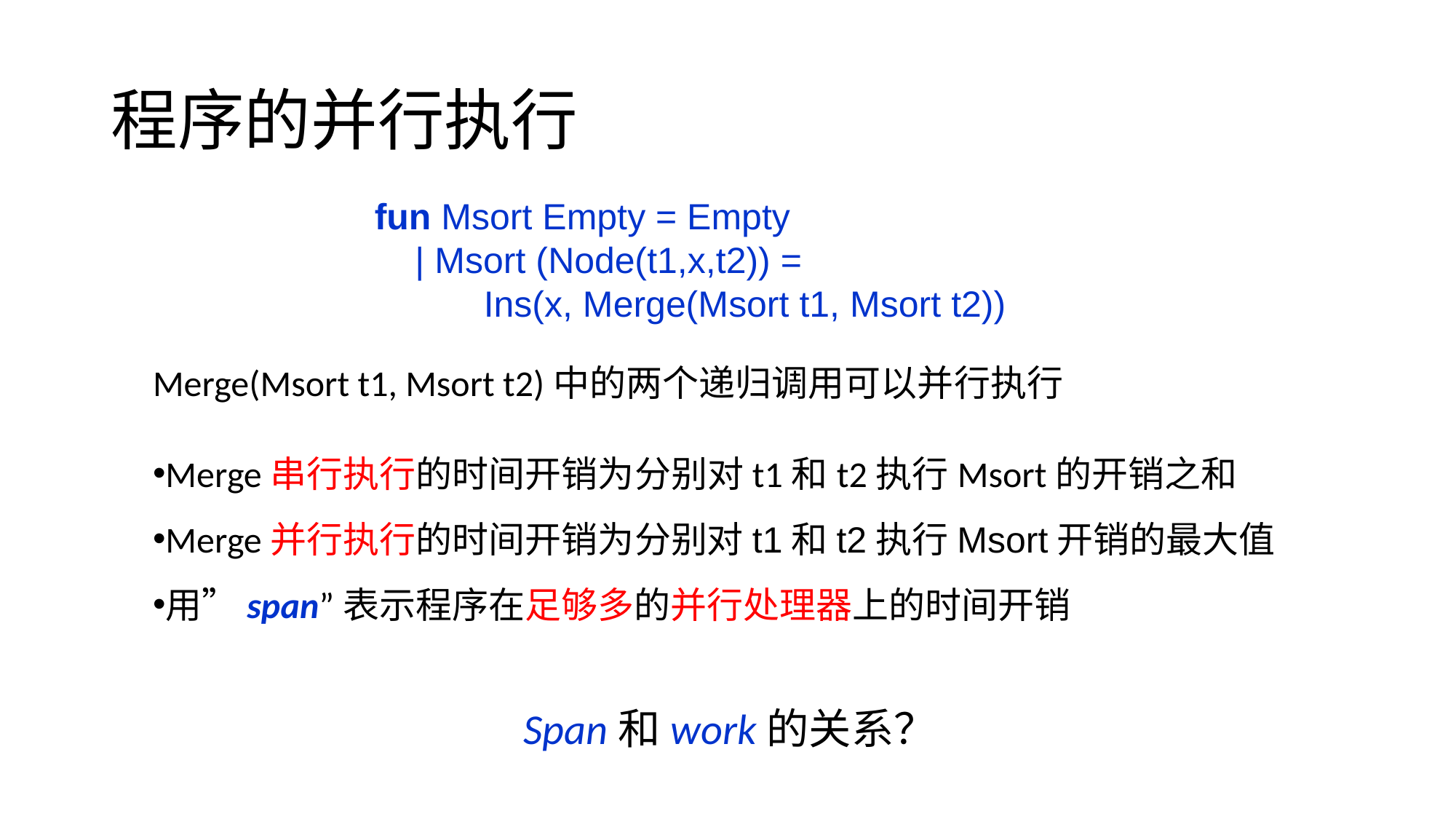

# 程序的并行执行
fun Msort Empty = Empty
    | Msort (Node(t1,x,t2)) =
	Ins(x, Merge(Msort t1, Msort t2))
Merge(Msort t1, Msort t2)中的两个递归调用可以并行执行

Merge串行执行的时间开销为分别对t1和t2执行Msort的开销之和
Merge并行执行的时间开销为分别对t1和t2执行Msort开销的最大值
用”span”表示程序在足够多的并行处理器上的时间开销
Span和work的关系？